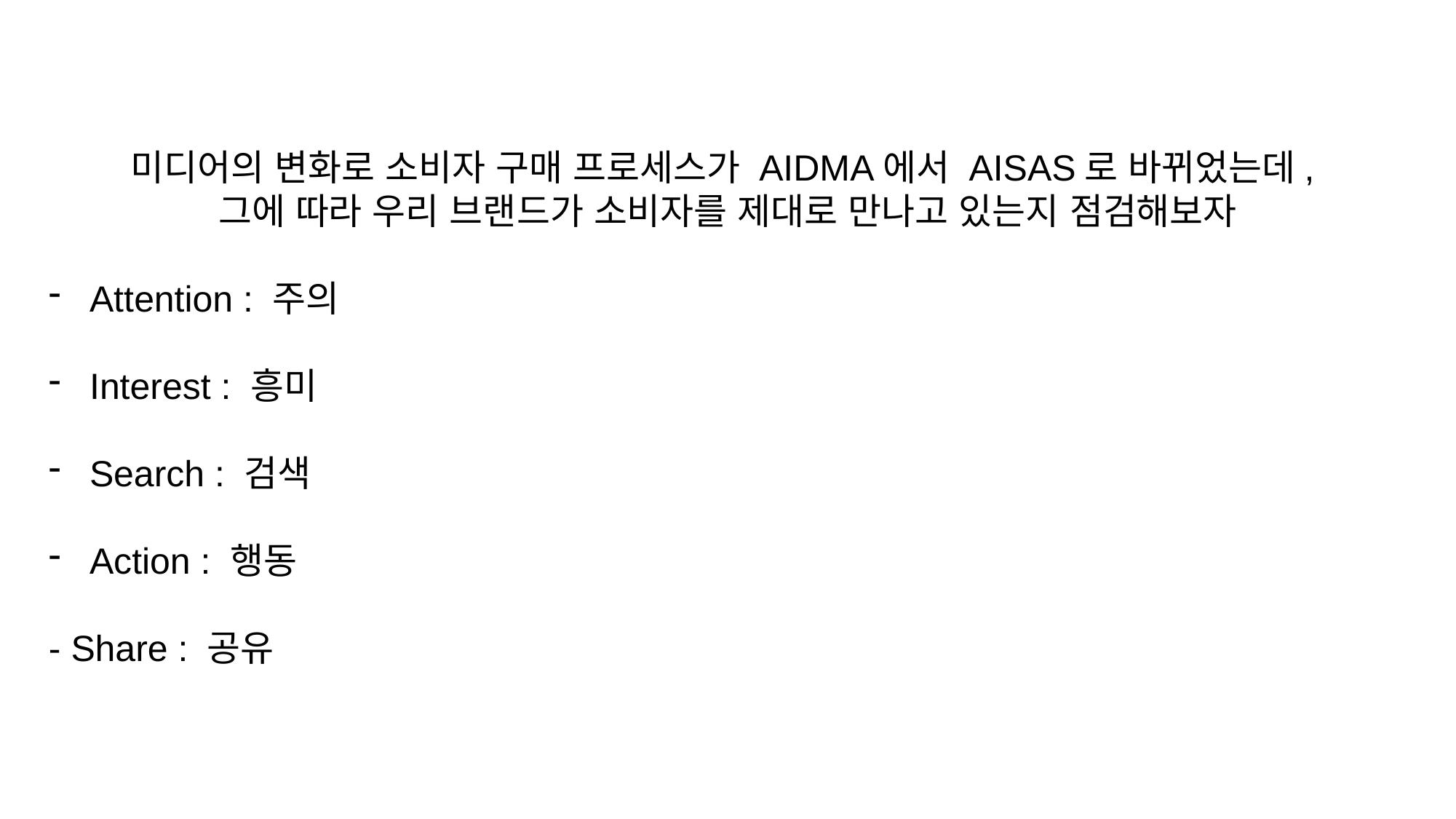

미디어의 변화로 소비자 구매 프로세스가 AIDMA에서 AISAS로 바뀌었는데,
그에 따라 우리 브랜드가 소비자를 제대로 만나고 있는지 점검해보자

Attention : 주의

Interest : 흥미

Search : 검색

Action : 행동

- Share : 공유